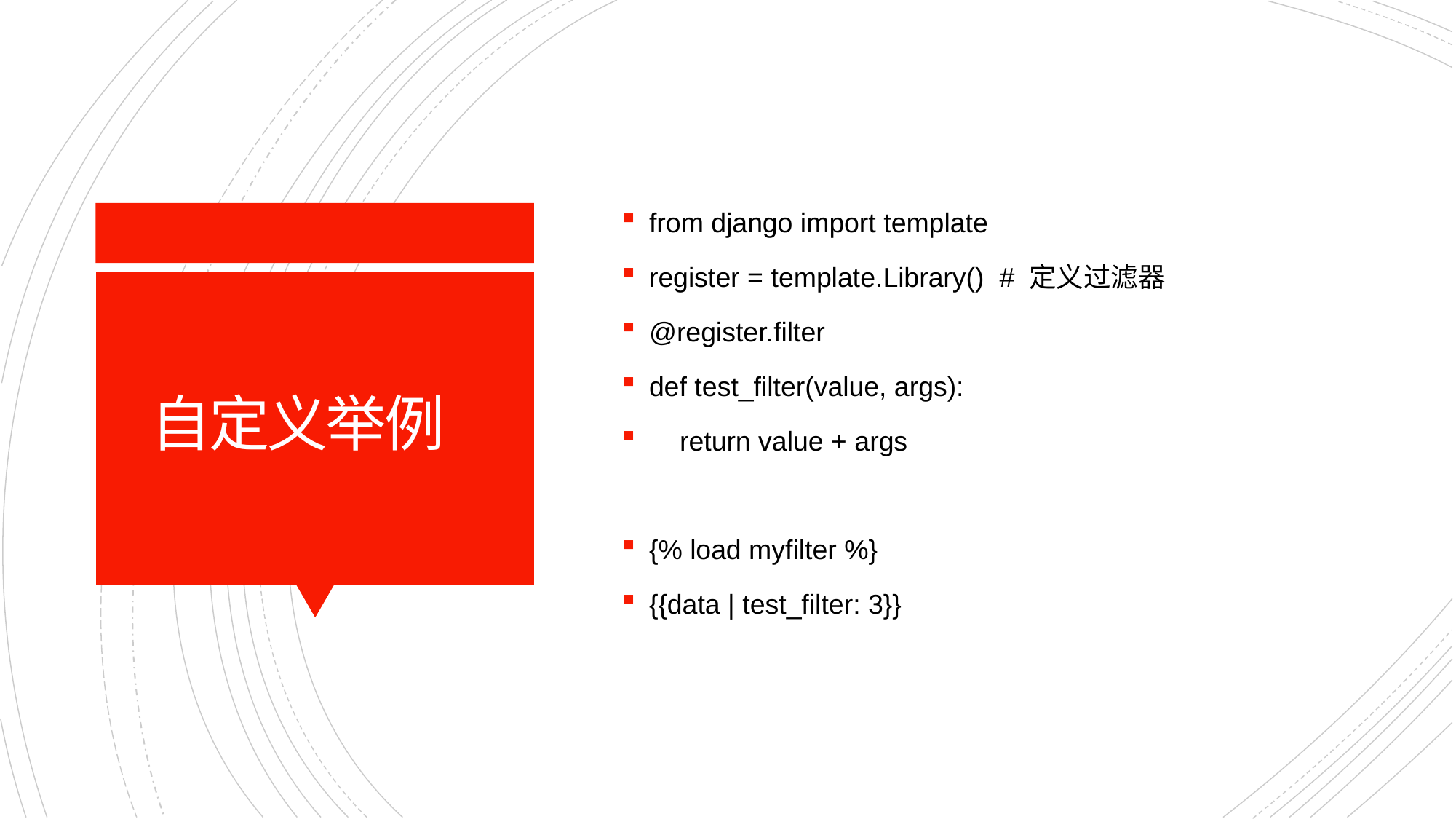

from django import template
register = template.Library()  # 定义过滤器
@register.filter
def test_filter(value, args):
    return value + args

{% load myfilter %}
{{data | test_filter: 3}}
# 自定义举例